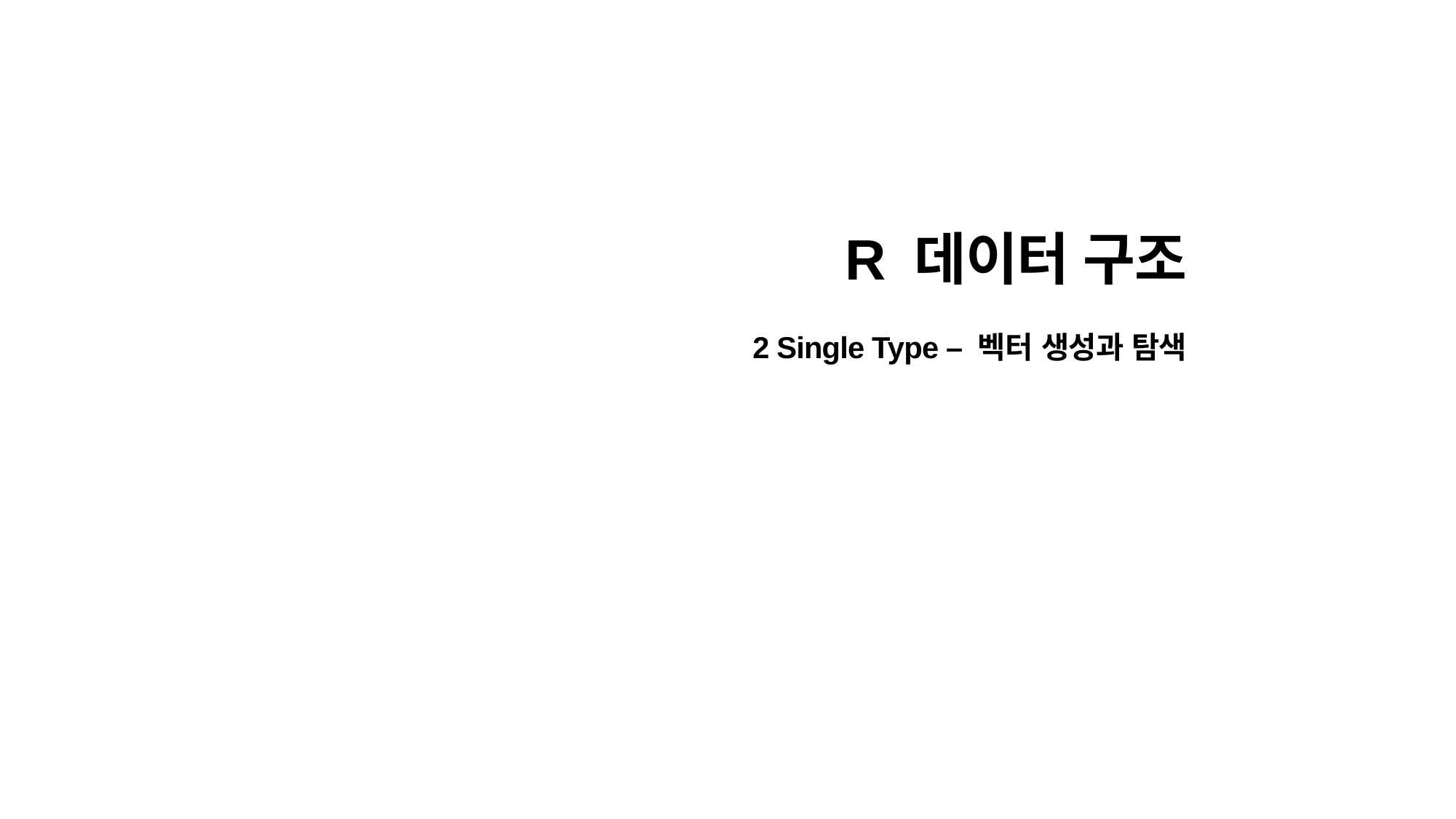

R 데이터 구조

2 Single Type – 벡터 생성과 탐색